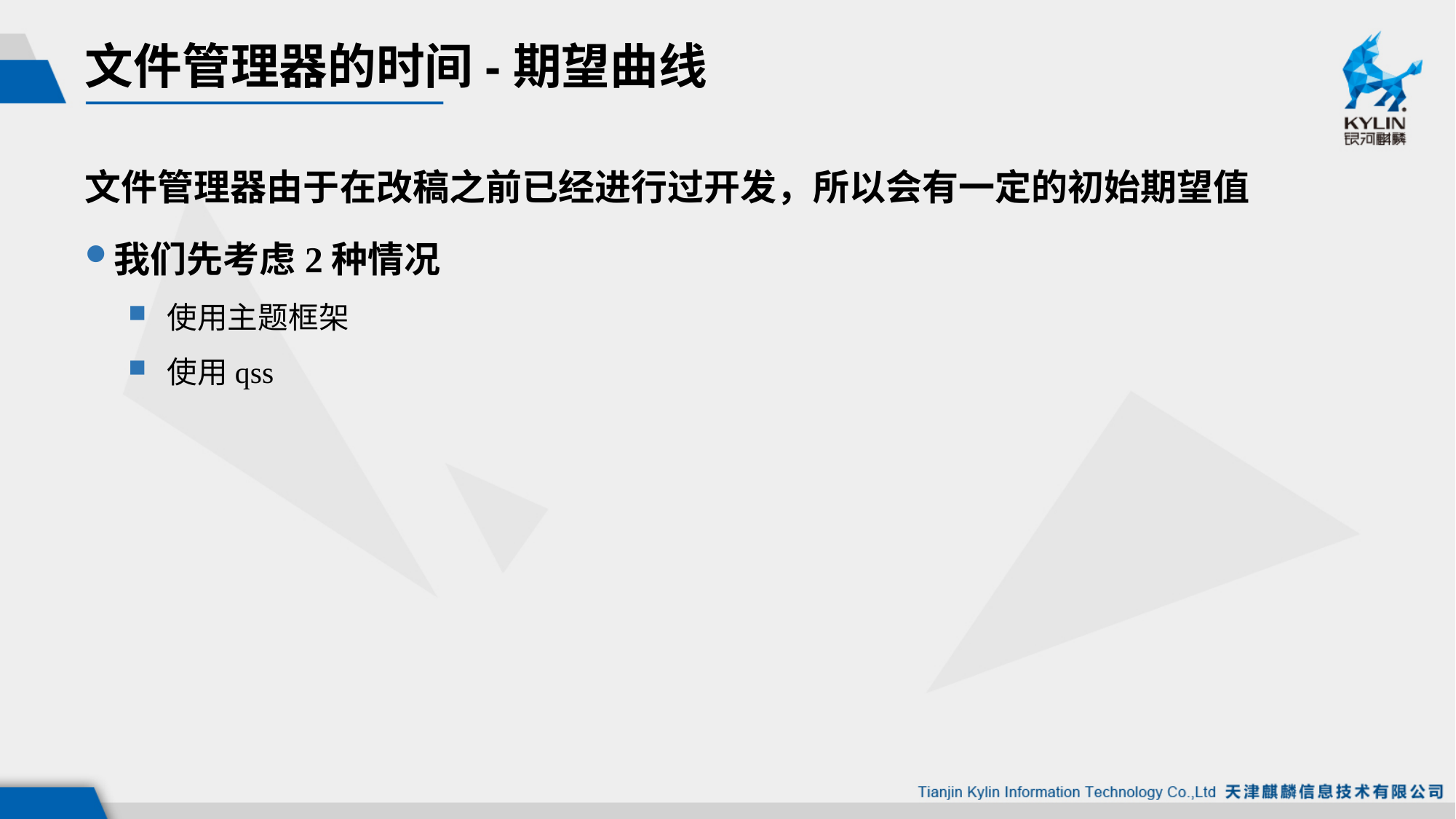

# 文件管理器的时间-期望曲线
文件管理器由于在改稿之前已经进行过开发，所以会有一定的初始期望值
我们先考虑2种情况
使用主题框架
使用qss